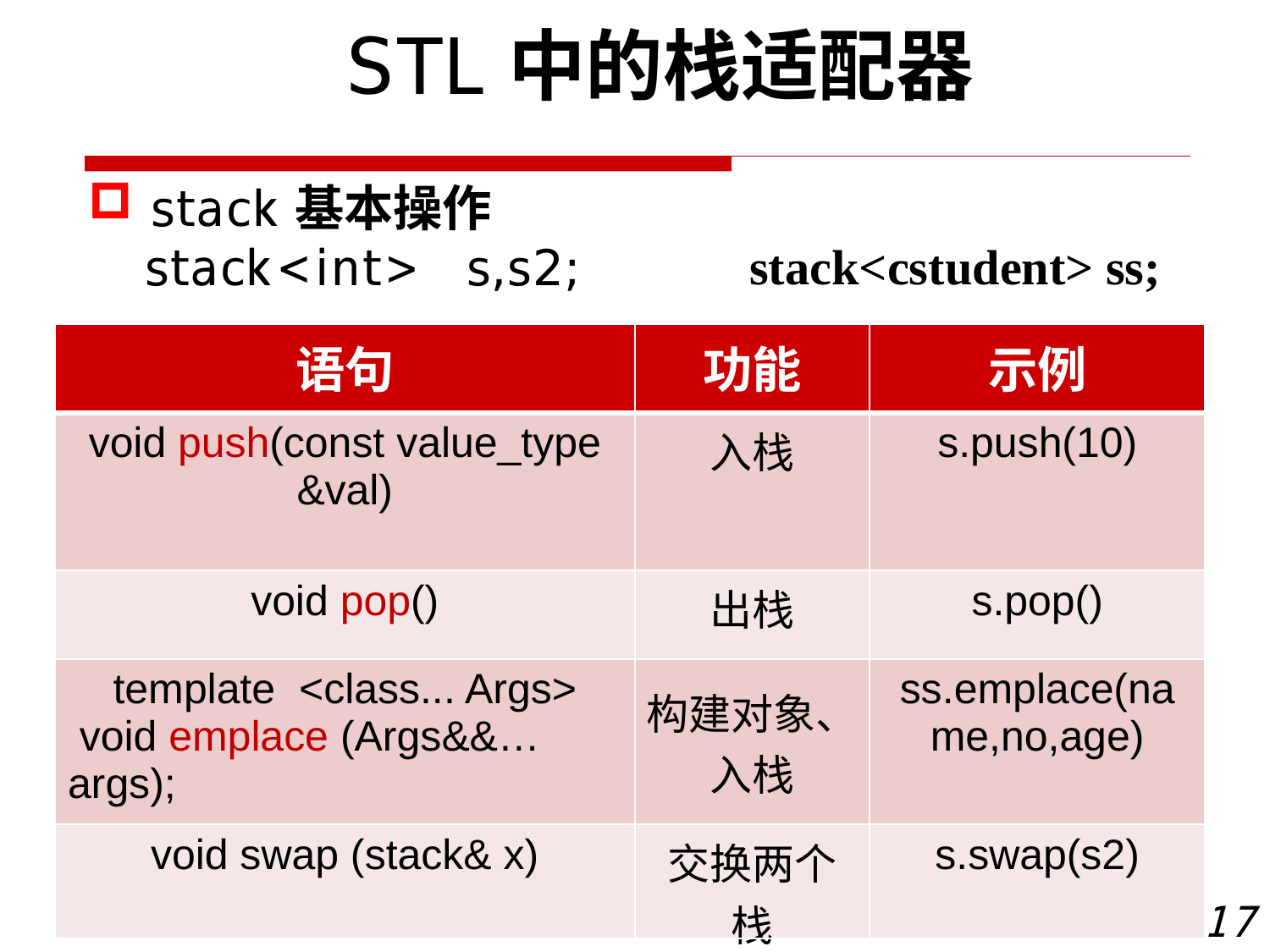

STL中的栈适配器
stack基本操作
    stack<int>   s,s2;
stack<cstudent> ss;
| 语句 | 功能 | 示例 |
| --- | --- | --- |
| void push(const value\_type &val) | 入栈 | s.push(10) |
| void pop() | 出栈 | s.pop() |
| template <class... Args> void emplace (Args&&… args); | 构建对象、入栈 | ss.emplace(name,no,age) |
| void swap (stack& x) | 交换两个栈 | s.swap(s2) |
17